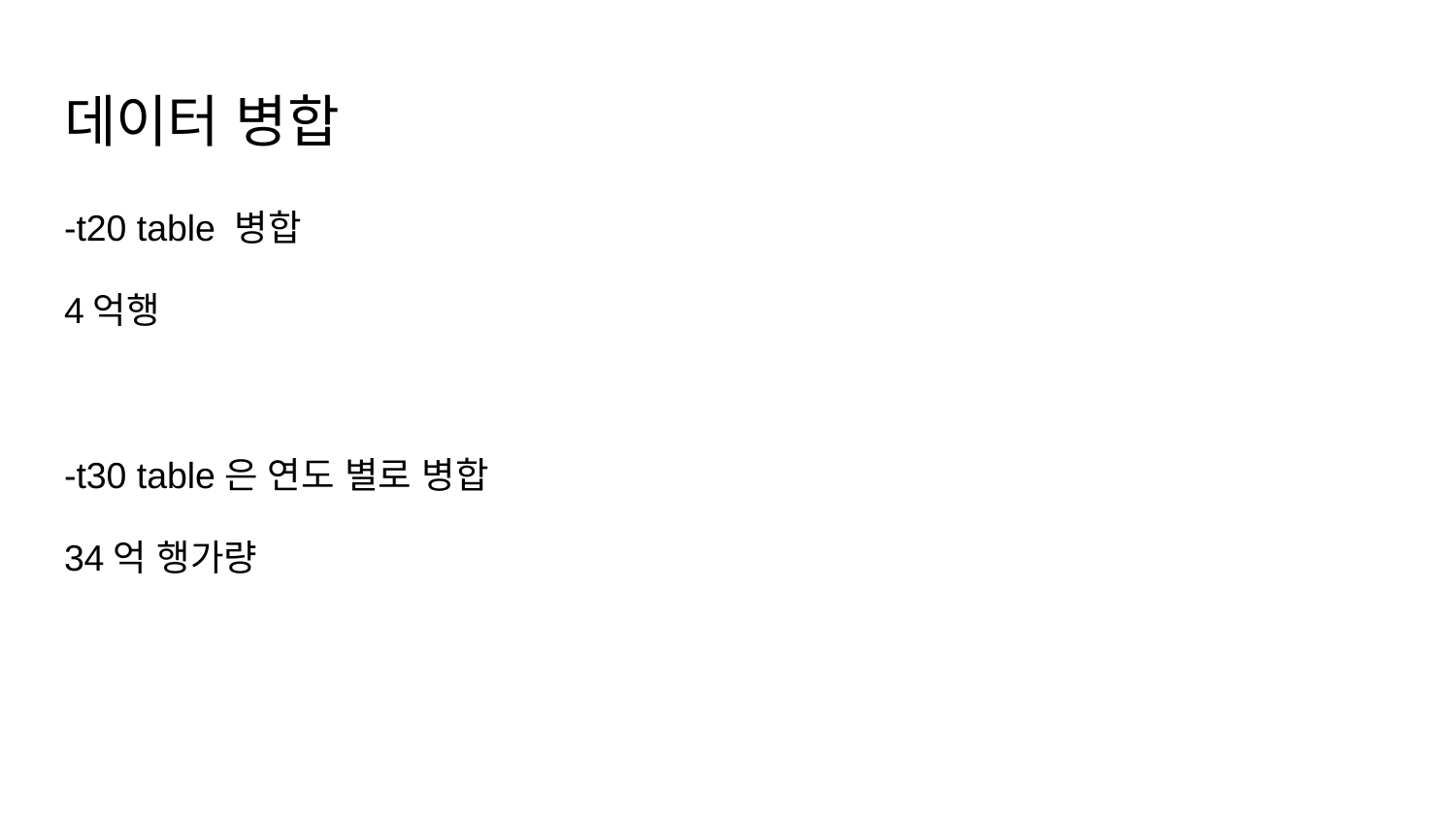

# 데이터 병합
-t20 table 병합
4억행

-t30 table은 연도 별로 병합
34억 행가량